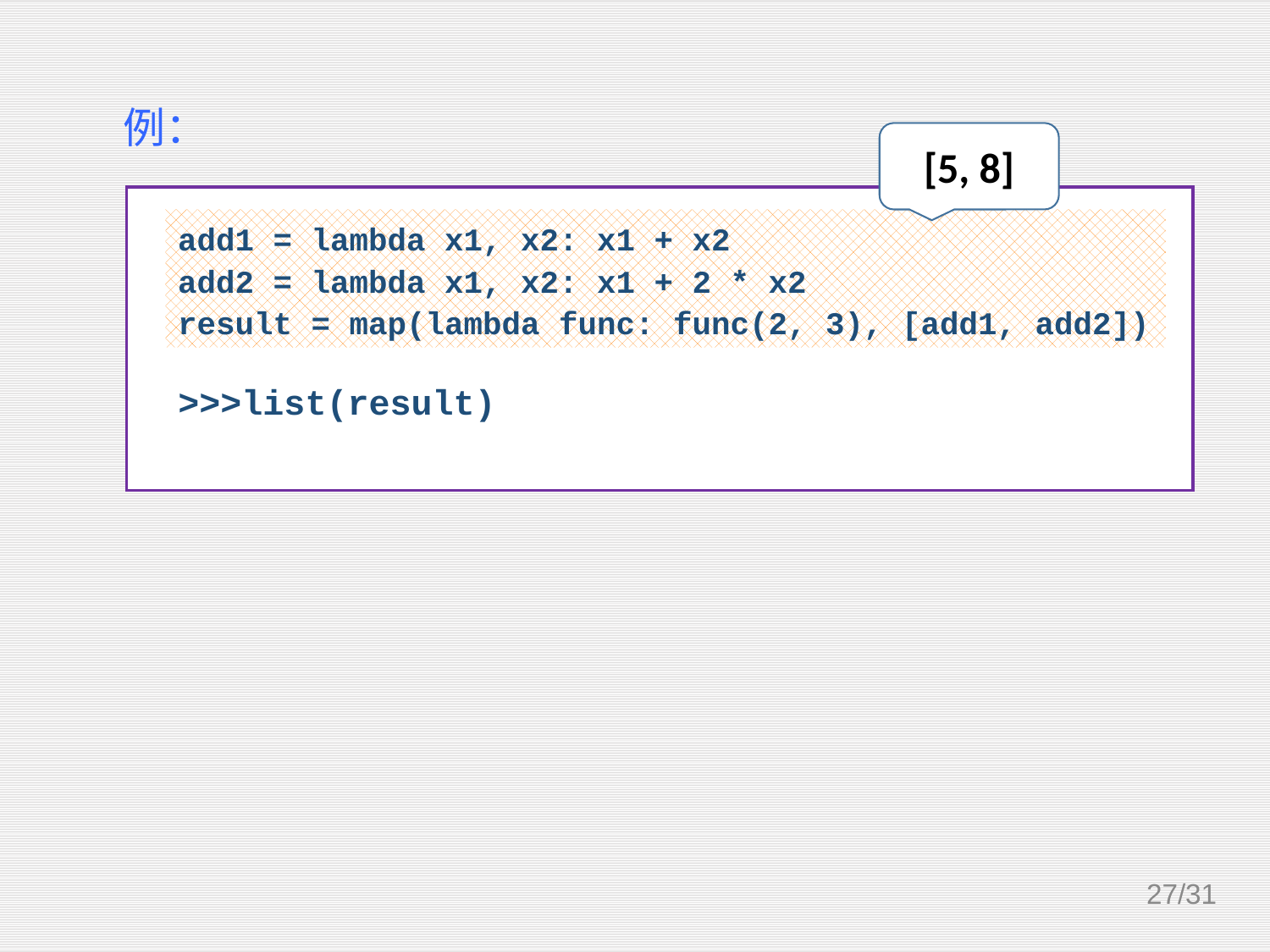

例：
[5, 8]

add1 = lambda x1, x2: x1 + x2
add2 = lambda x1, x2: x1 + 2 * x2
result = map(lambda func: func(2, 3), [add1, add2])
>>>list(result)